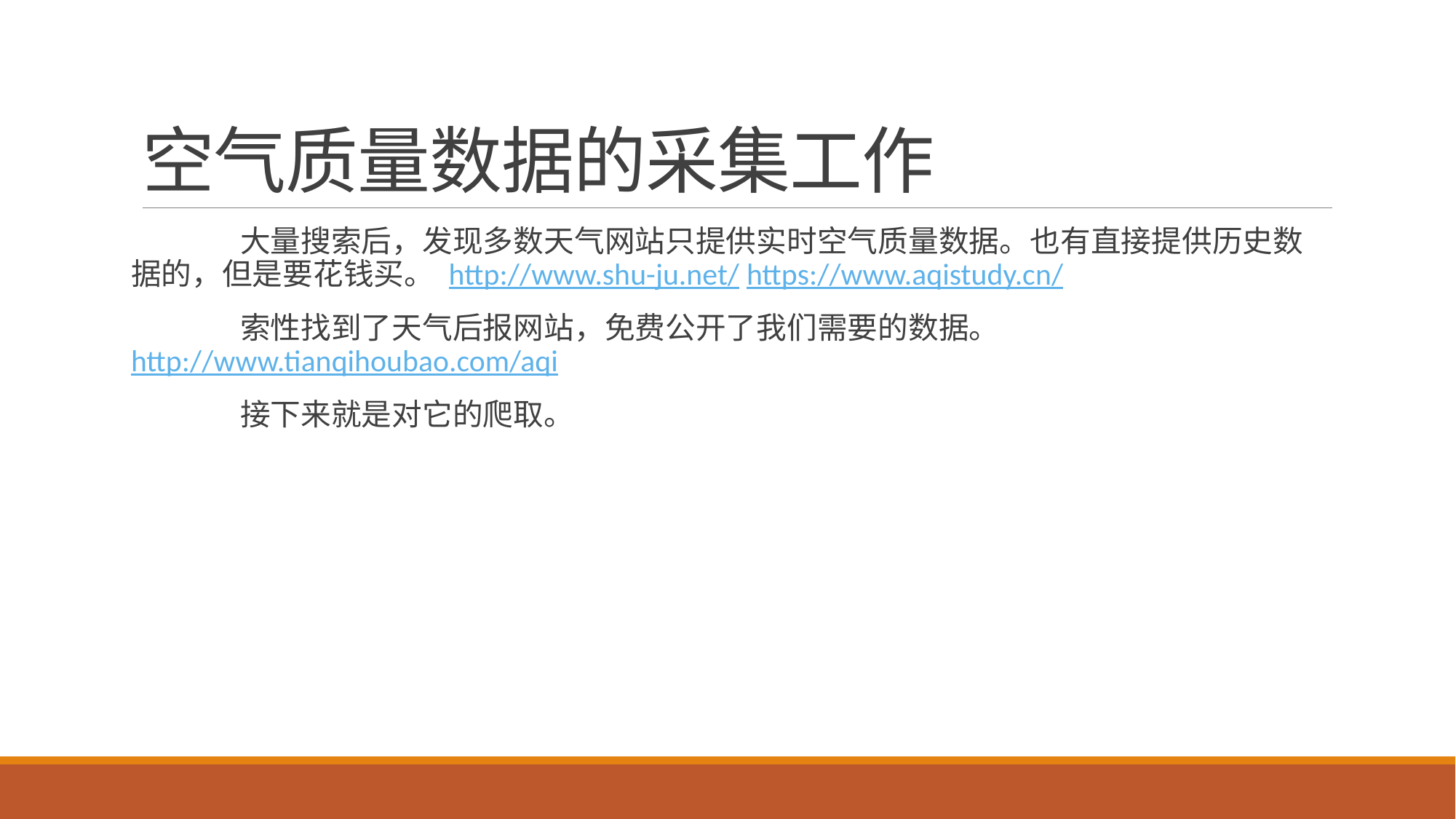

# 空气质量数据的采集工作
	大量搜索后，发现多数天气网站只提供实时空气质量数据。也有直接提供历史数据的，但是要花钱买。 http://www.shu-ju.net/ https://www.aqistudy.cn/
	索性找到了天气后报网站，免费公开了我们需要的数据。	http://www.tianqihoubao.com/aqi
	接下来就是对它的爬取。